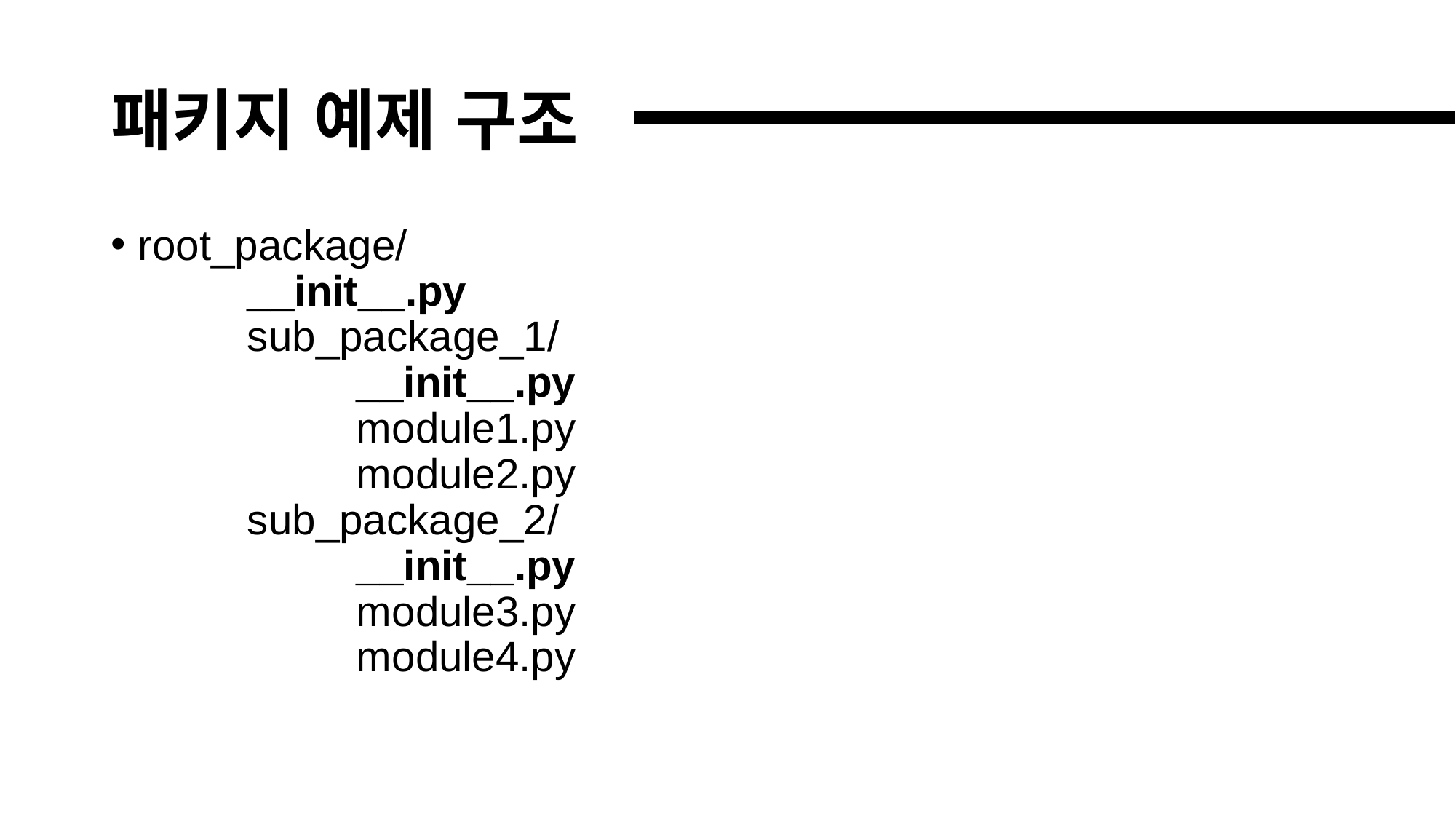

# 패키지 예제 구조

root_package/
	__init__.py
	sub_package_1/
		__init__.py
		module1.py
		module2.py
	sub_package_2/
		__init__.py
		module3.py
		module4.py